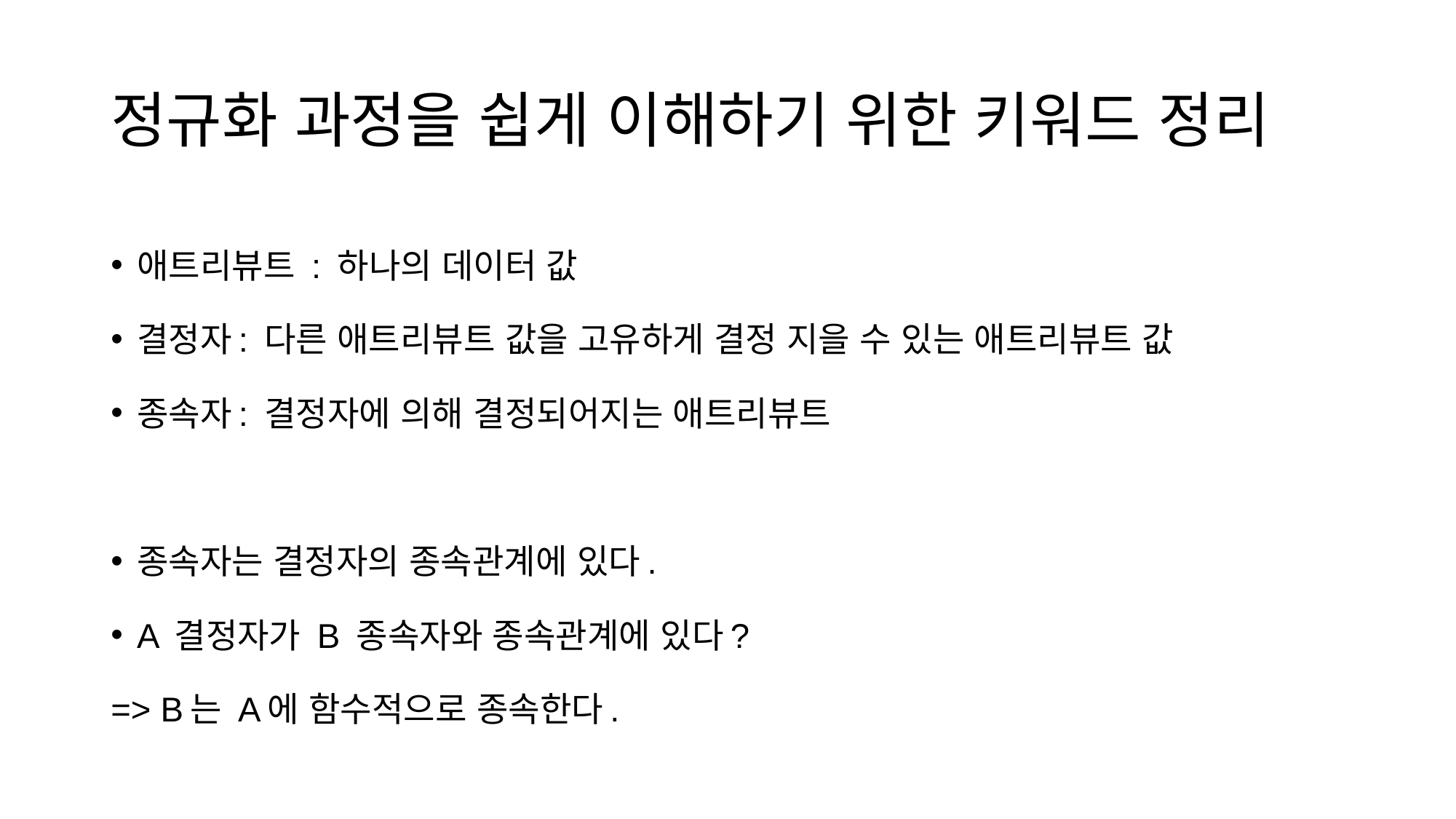

# 정규화 과정을 쉽게 이해하기 위한 키워드 정리
애트리뷰트 : 하나의 데이터 값
결정자: 다른 애트리뷰트 값을 고유하게 결정 지을 수 있는 애트리뷰트 값
종속자: 결정자에 의해 결정되어지는 애트리뷰트

종속자는 결정자의 종속관계에 있다.
A 결정자가 B 종속자와 종속관계에 있다?
=> B는 A에 함수적으로 종속한다.